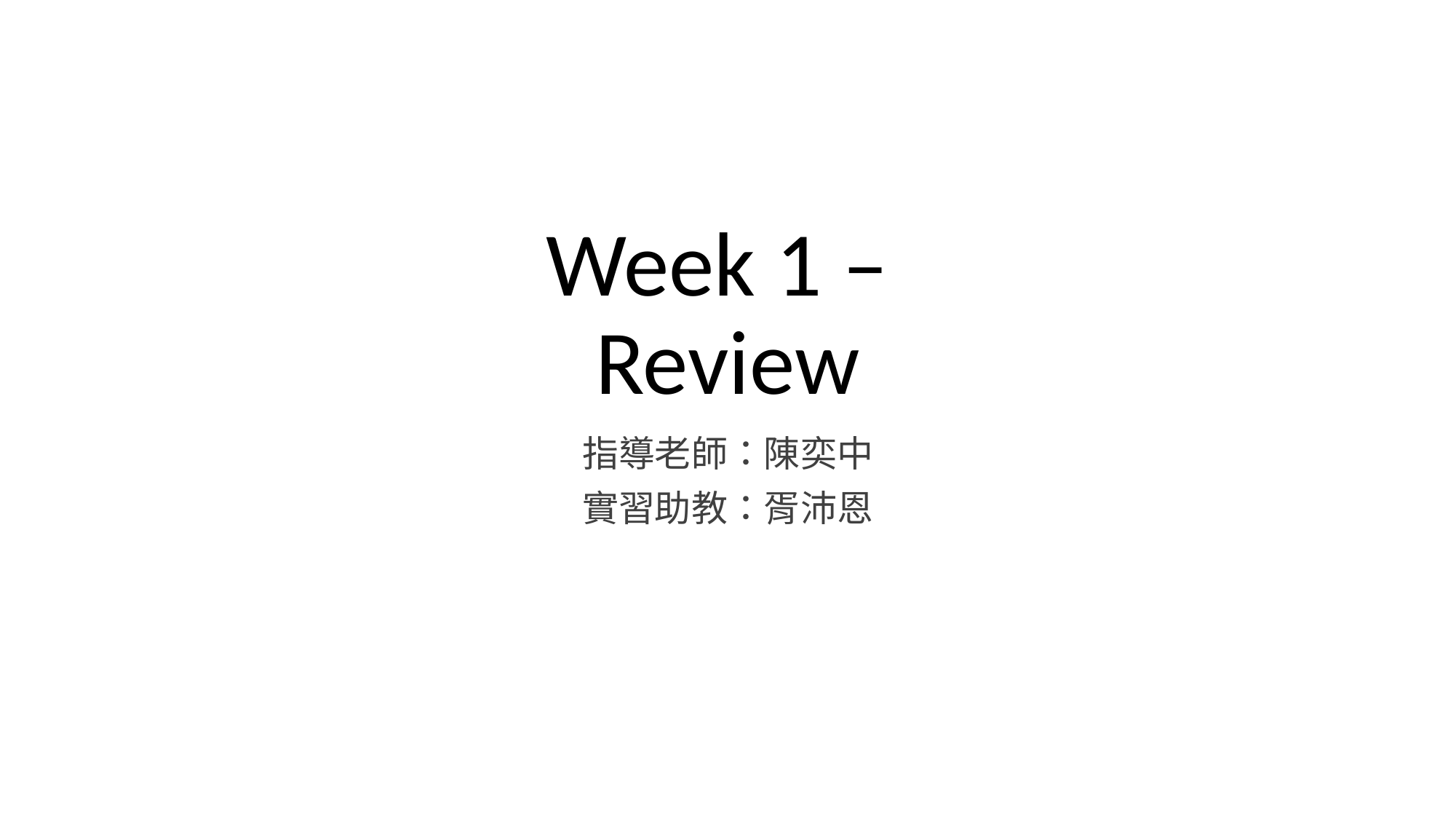

# Week 1 – Review
指導老師：陳奕中
實習助教：胥沛恩